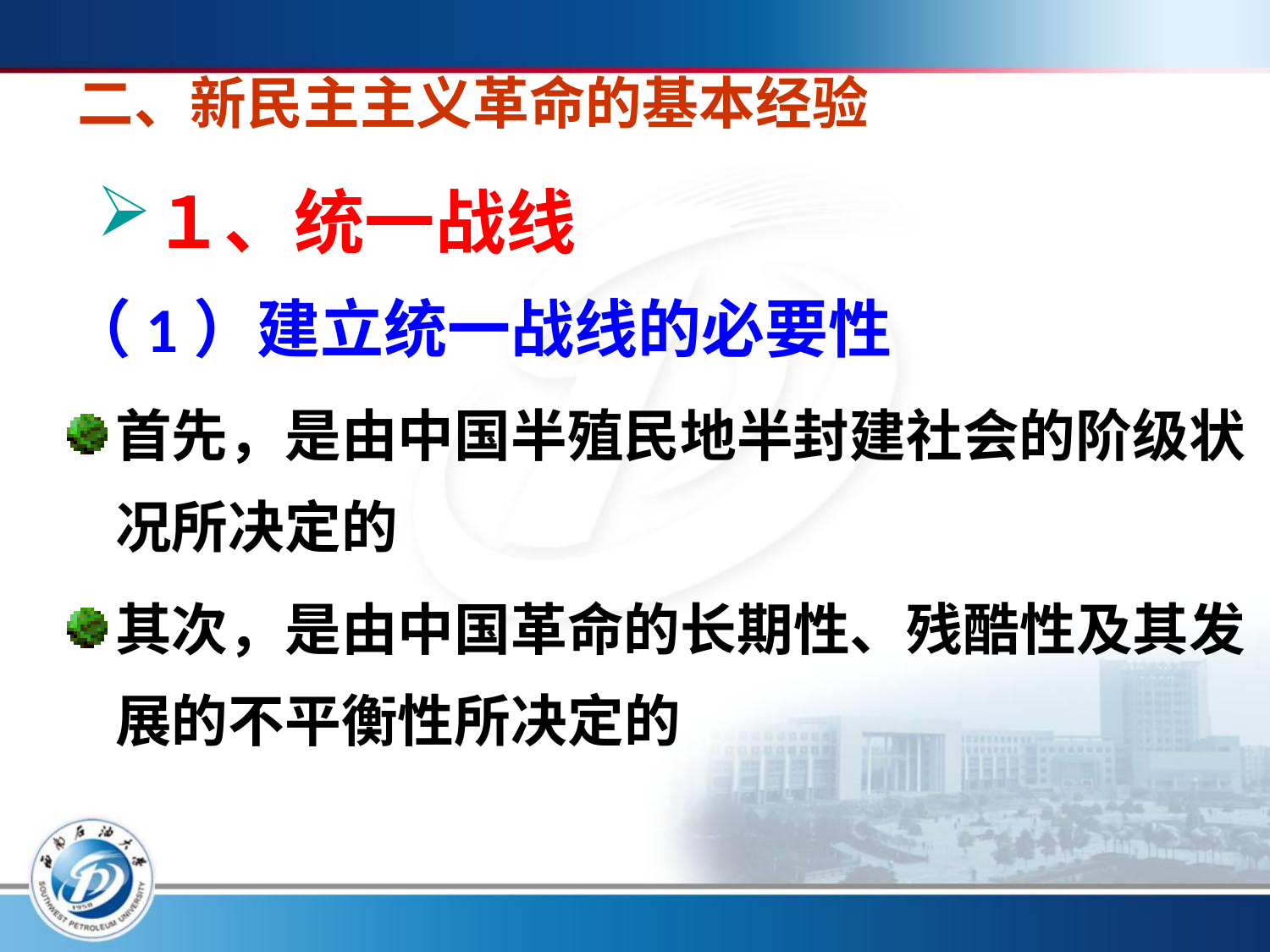

二、新民主主义革命的基本经验
１、统一战线

（1）建立统一战线的必要性
首先，是由中国半殖民地半封建社会的阶级状况所决定的
其次，是由中国革命的长期性、残酷性及其发展的不平衡性所决定的